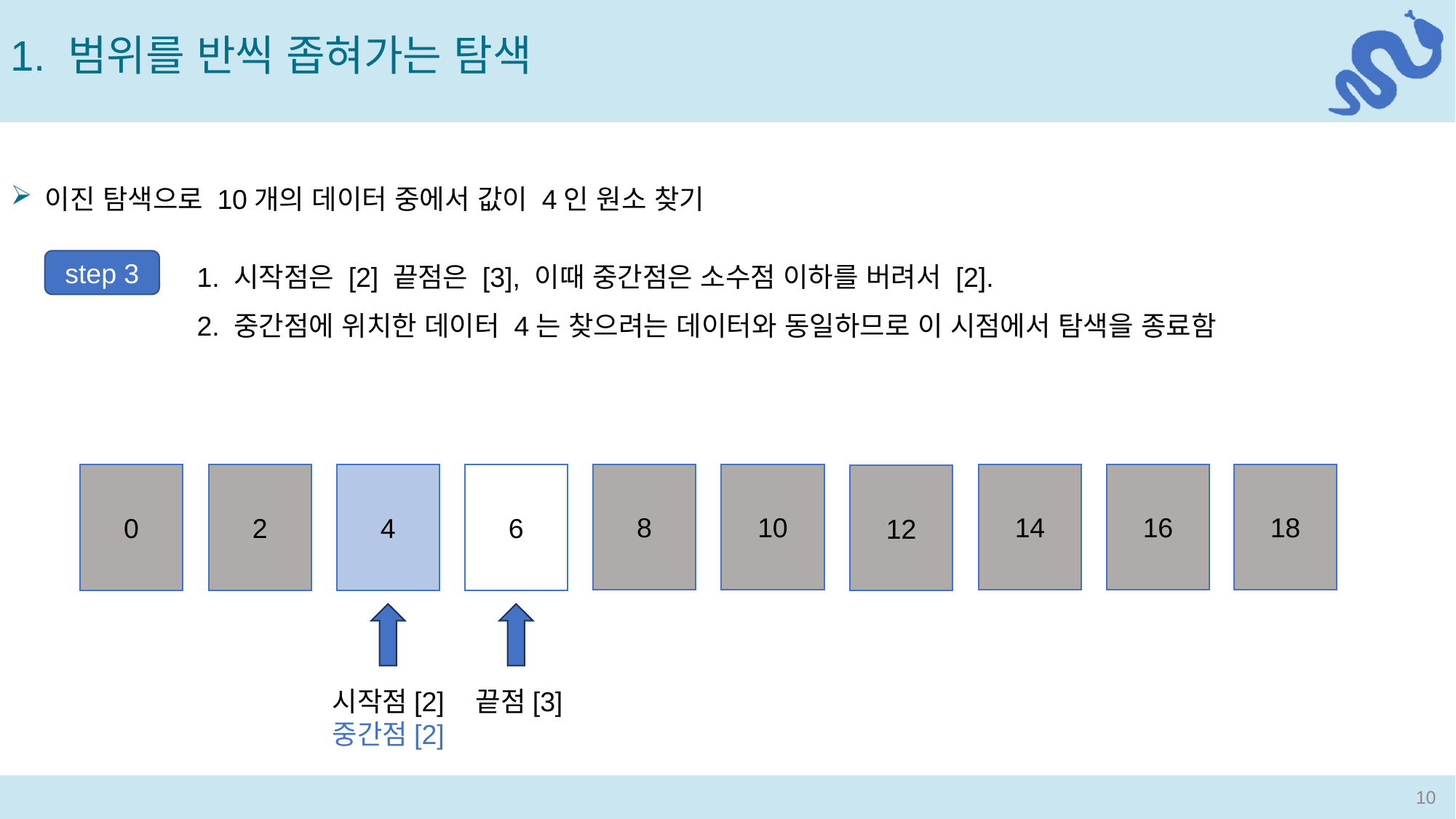

1. 범위를 반씩 좁혀가는 탐색
이진 탐색으로 10개의 데이터 중에서 값이 4인 원소 찾기
1. 시작점은 [2] 끝점은 [3], 이때 중간점은 소수점 이하를 버려서 [2].
2. 중간점에 위치한 데이터 4는 찾으려는 데이터와 동일하므로 이 시점에서 탐색을 종료함
step 3
8
10
14
16
18
0
2
4
6
12
시작점[2]
중간점[2]
끝점[3]

10